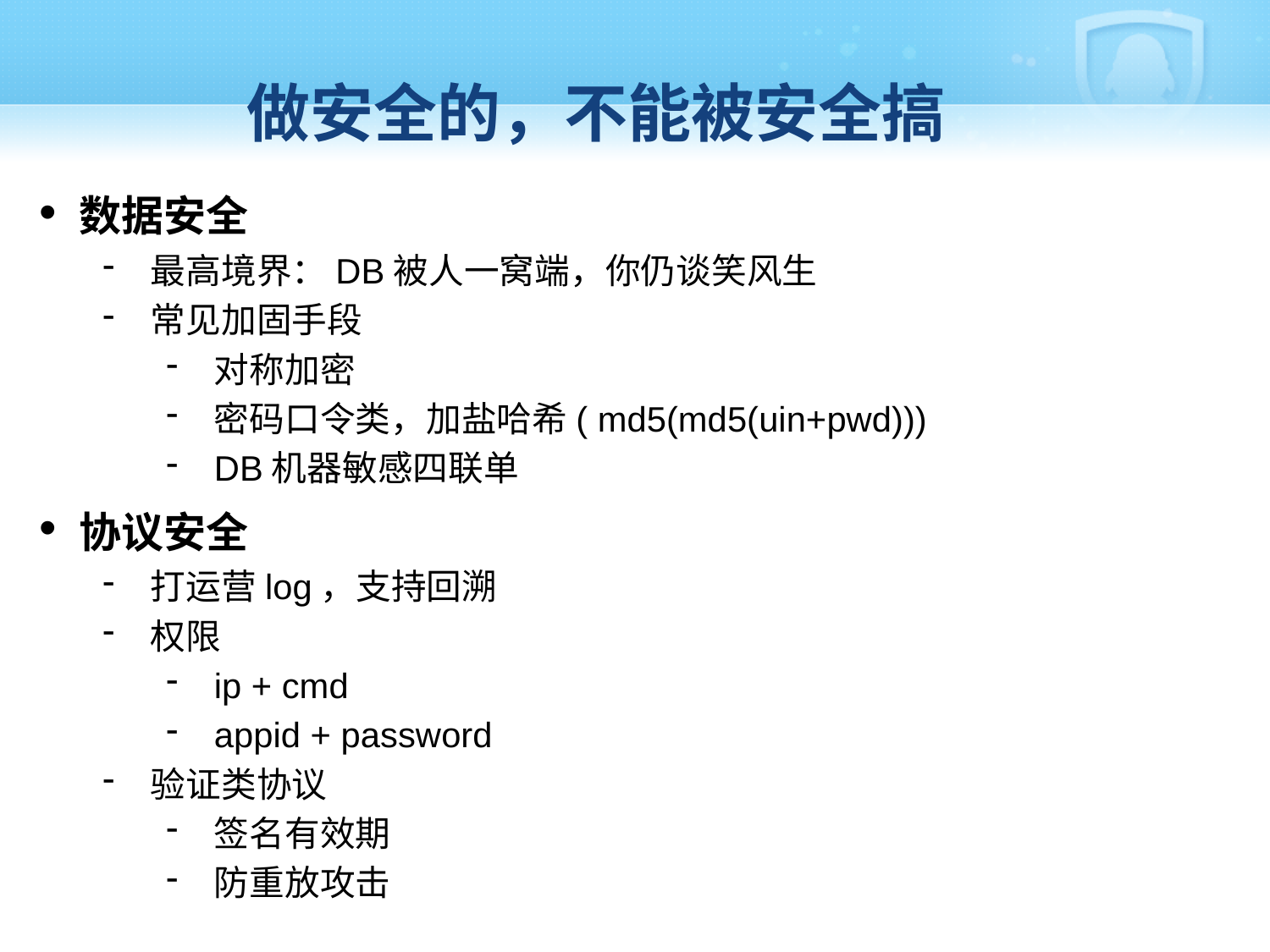

# 做安全的，不能被安全搞
 数据安全
最高境界：DB被人一窝端，你仍谈笑风生
常见加固手段
对称加密
密码口令类，加盐哈希( md5(md5(uin+pwd)))
DB机器敏感四联单
 协议安全
打运营log，支持回溯
权限
ip + cmd
appid + password
验证类协议
签名有效期
防重放攻击